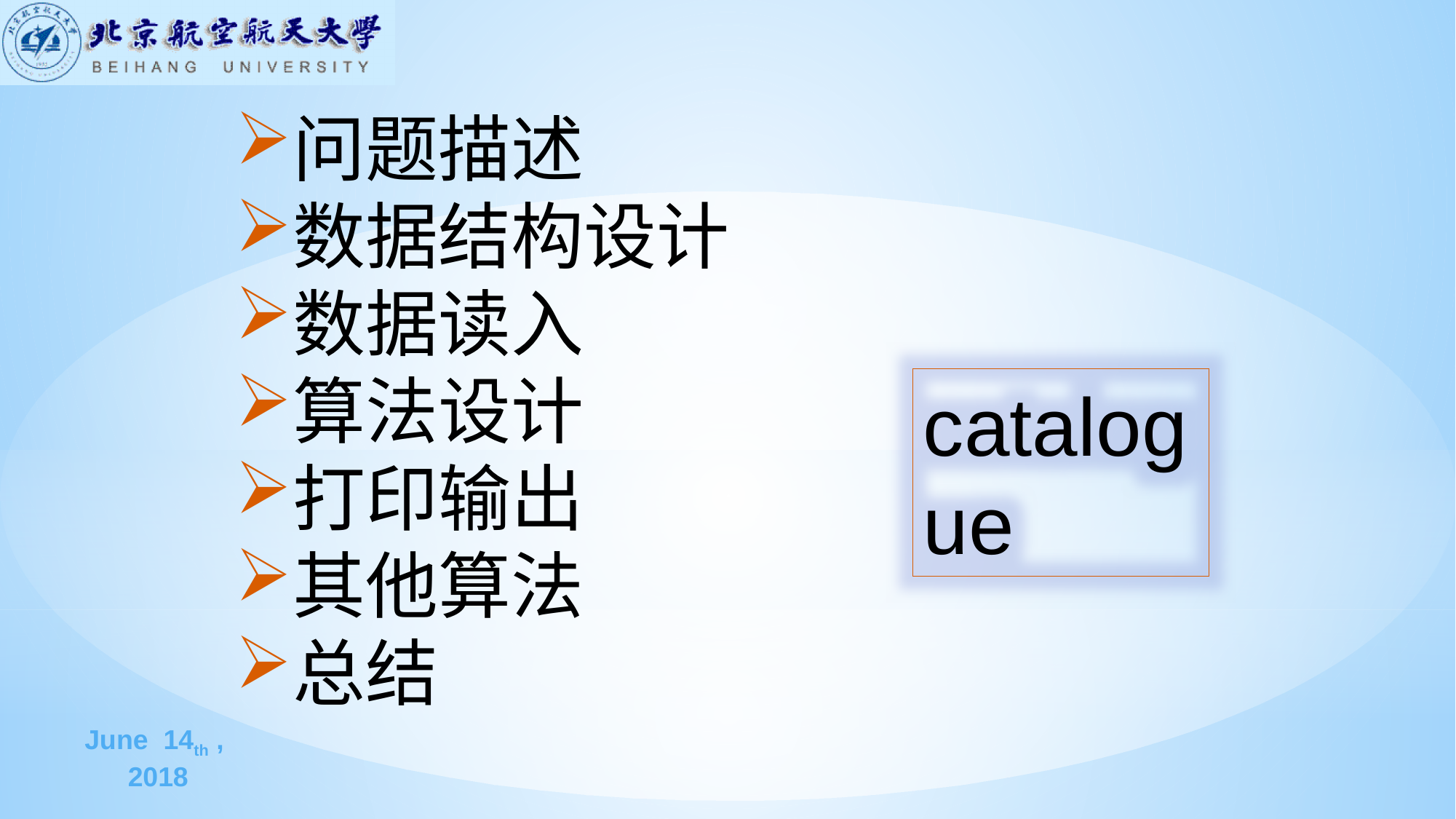

问题描述
数据结构设计
数据读入
算法设计
打印输出
其他算法
总结
catalogue
June  14th ,  2018